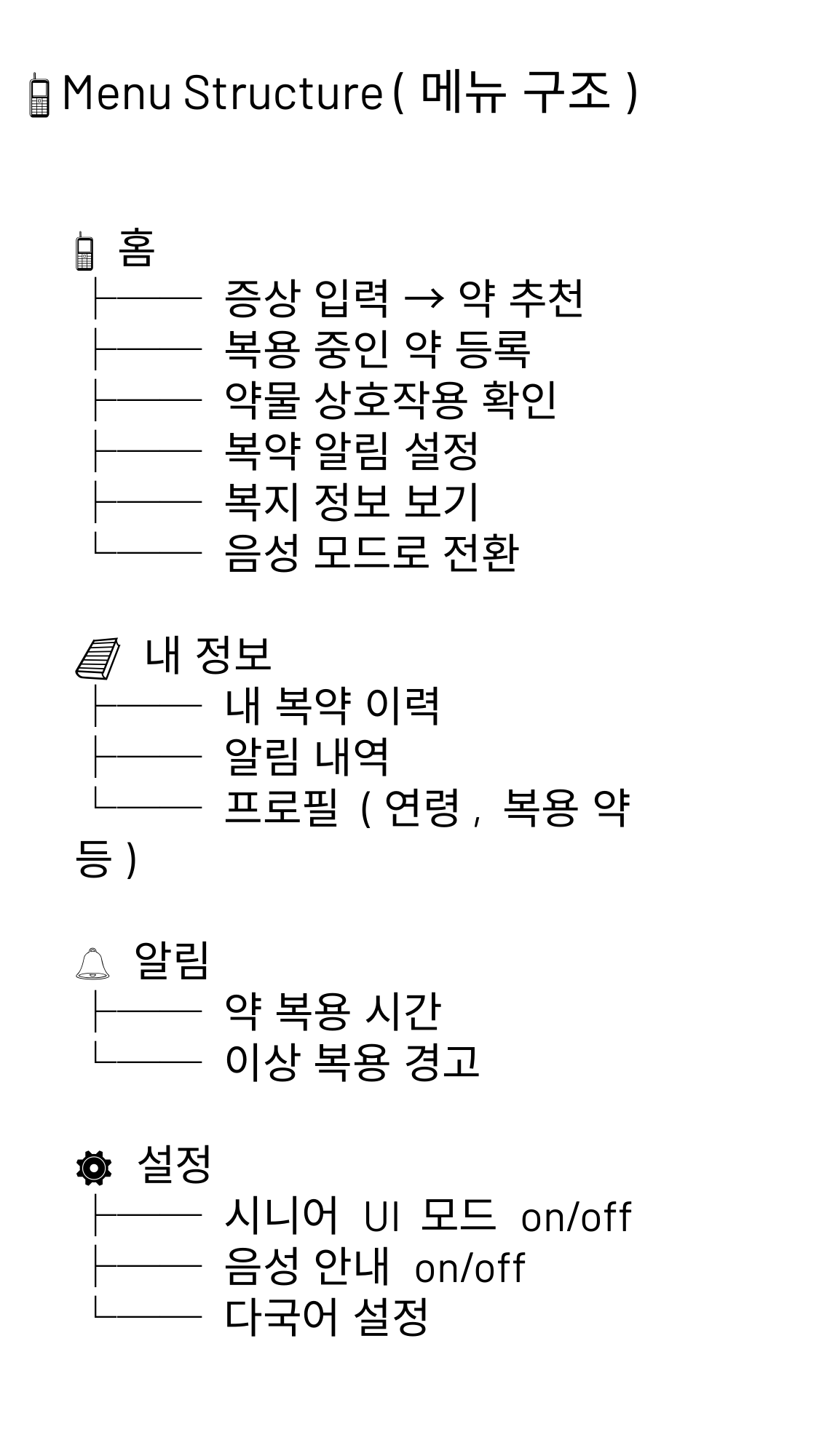

📱 Menu Structure (메뉴 구조)
📱 홈
├── 증상 입력 → 약 추천
├── 복용 중인 약 등록
├── 약물 상호작용 확인
├── 복약 알림 설정
├── 복지 정보 보기
└── 음성 모드로 전환

📘 내 정보
├── 내 복약 이력
├── 알림 내역
└── 프로필 (연령, 복용 약 등)

🔔 알림
├── 약 복용 시간
└── 이상 복용 경고

⚙️ 설정
├── 시니어 UI 모드 on/off
├── 음성 안내 on/off
└── 다국어 설정